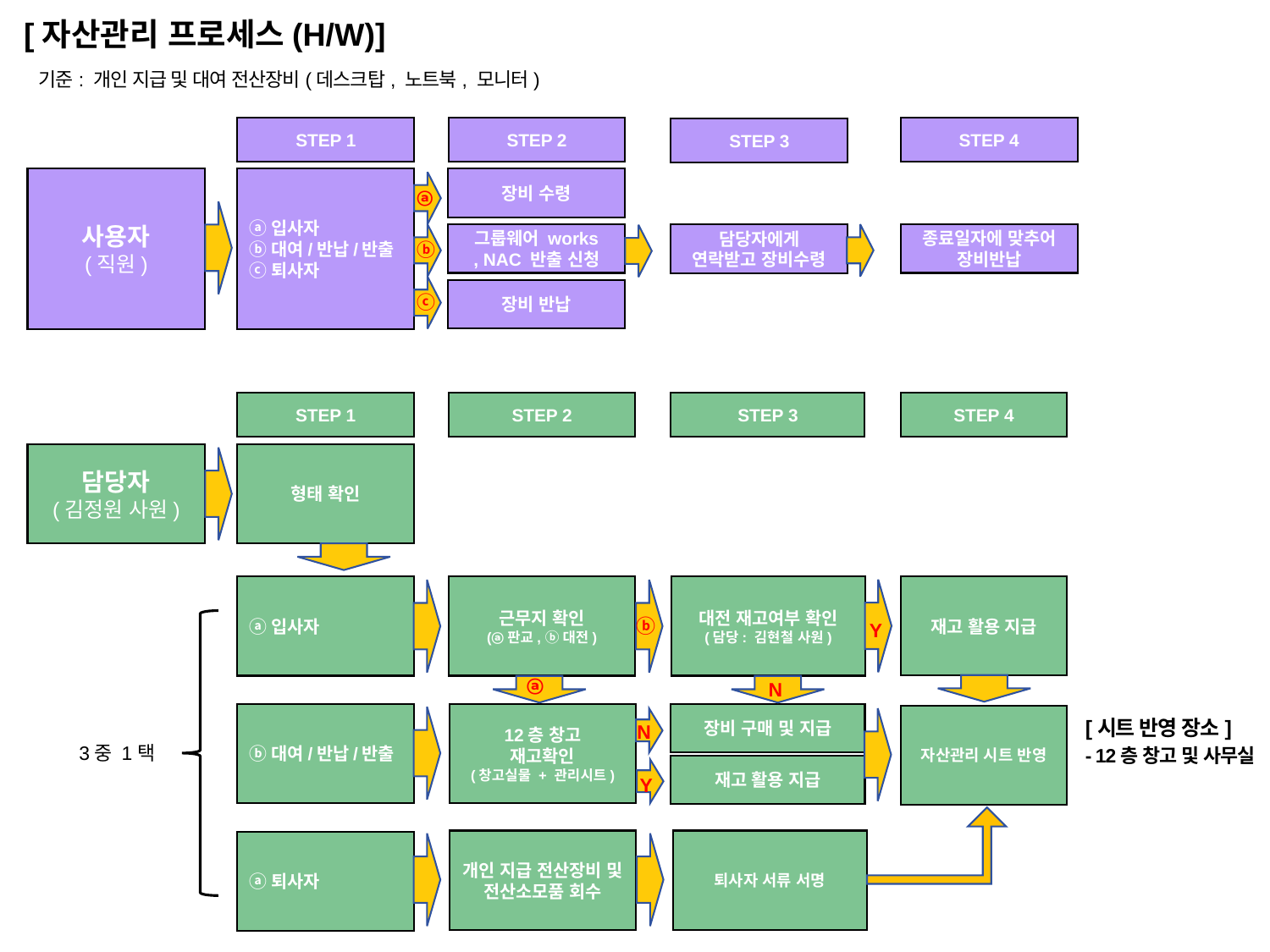

[자산관리 프로세스(H/W)]
기준: 개인 지급 및 대여 전산장비(데스크탑, 노트북, 모니터)
STEP 1
STEP 2
STEP 4
STEP 3
사용자
(직원)
ⓐ입사자
ⓑ대여/반납/반출
ⓒ퇴사자
장비 수령

ⓐ

그룹웨어 works
, NAC 반출 신청
종료일자에 맞추어 장비반납

ⓑ

담당자에게
연락받고 장비수령

ⓒ
장비 반납
STEP 1
STEP 2
STEP 3
STEP 4
형태 확인
담당자
(김정원 사원)

재고 활용 지급
근무지 확인
(ⓐ판교, ⓑ대전)
대전 재고여부 확인
(담당: 김현철 사원)
ⓐ입사자

ⓑ
Y

ⓐ
N
12층 창고
재고확인
(창고실물 + 관리시트)
장비 구매 및 지급
ⓑ대여/반납/반출
[시트 반영 장소]
- 12층 창고 및 사무실
자산관리 시트 반영

N
3중 1택
재고 활용 지급

Y

개인 지급 전산장비 및 전산소모품 회수
퇴사자 서류 서명
ⓐ퇴사자